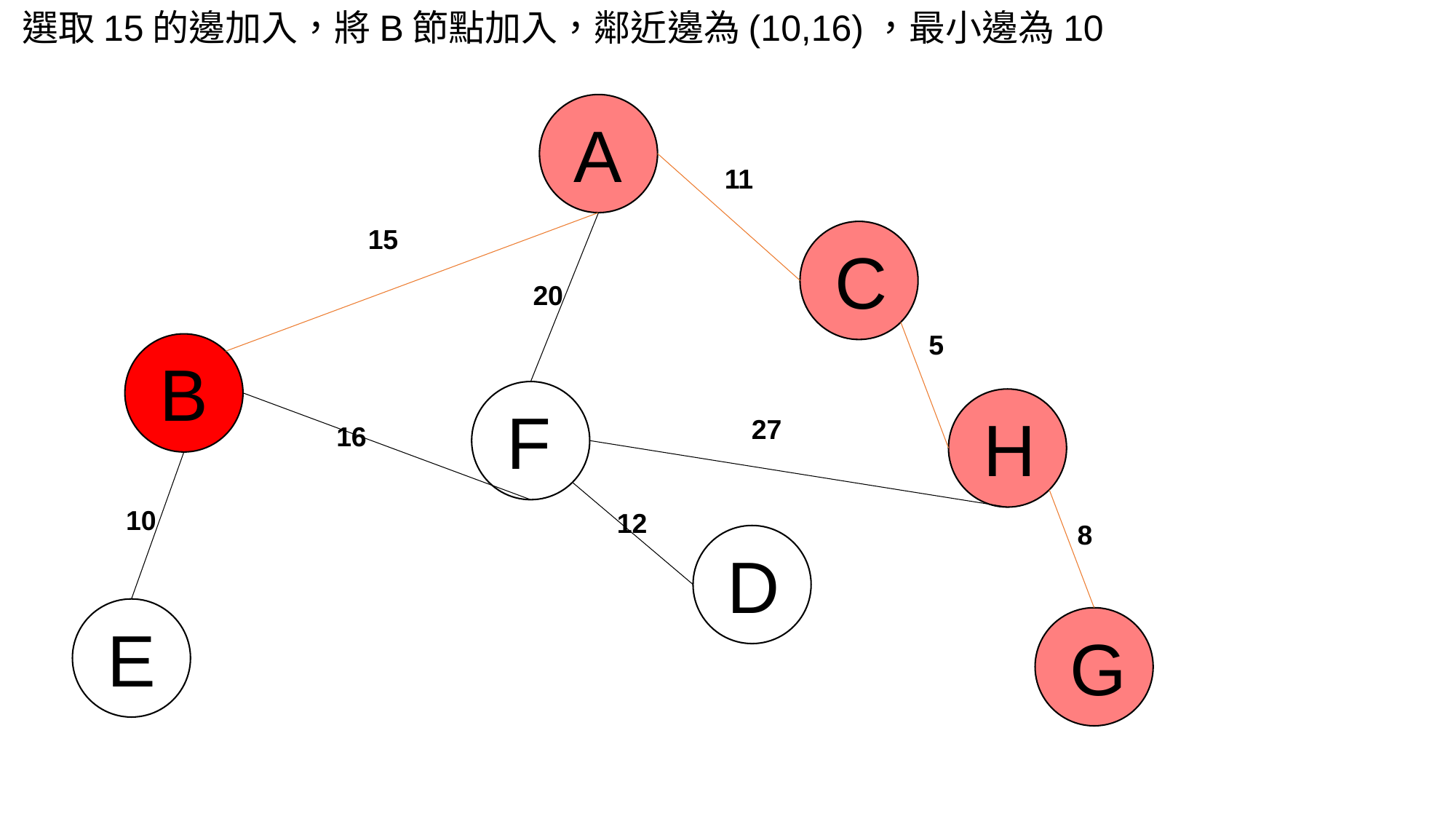

選取15的邊加入，將B節點加入，鄰近邊為(10,16)，最小邊為10

A
11
15

C
20
5

B

F

H
27
16
10
12
8

D

E

G